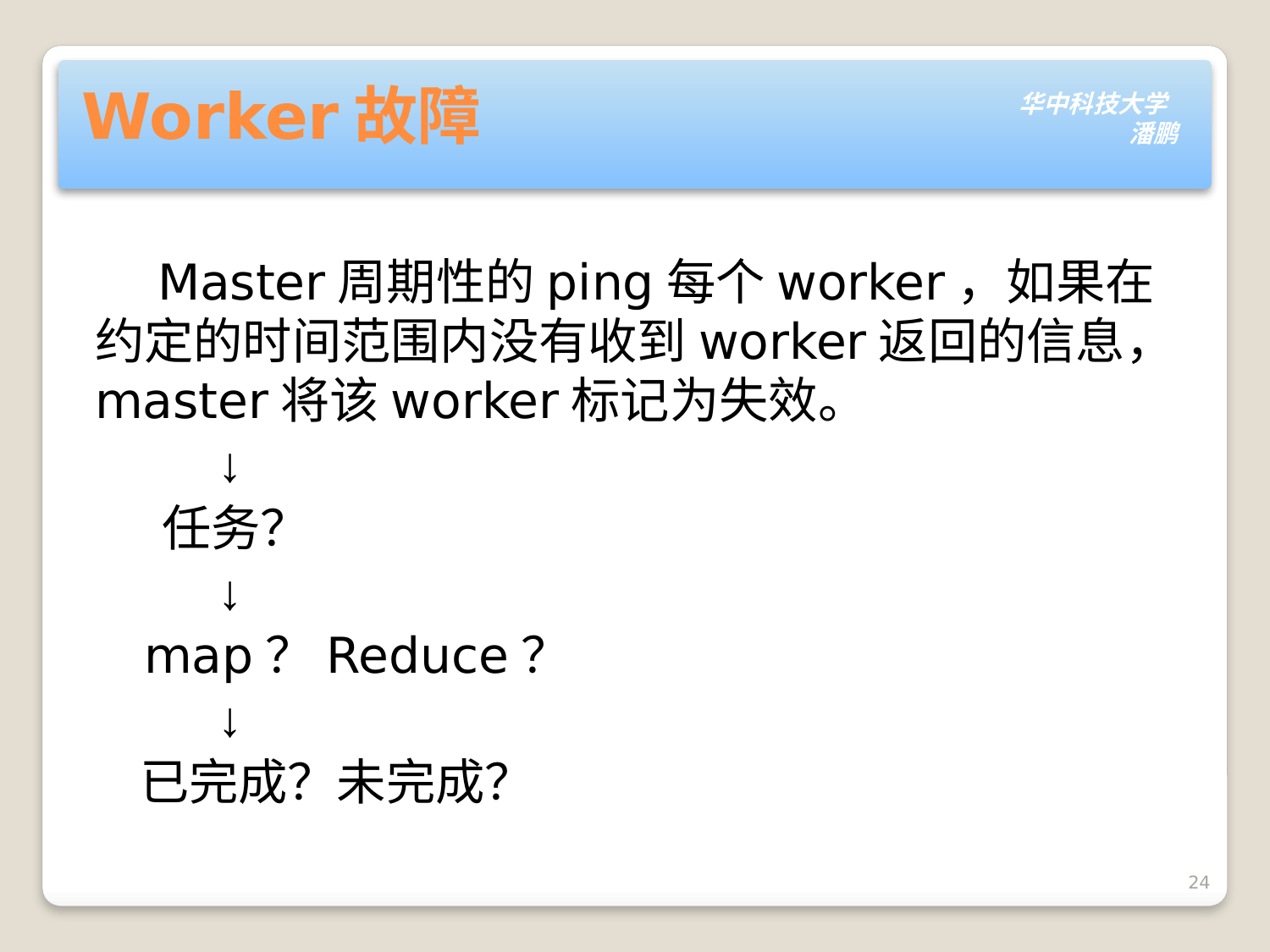

# Worker故障
    Master周期性的ping每个worker，如果在约定的时间范围内没有收到worker返回的信息，master将该worker标记为失效。
          ↓
     任务？
          ↓
    map？Reduce？
          ↓
   已完成？未完成？
24